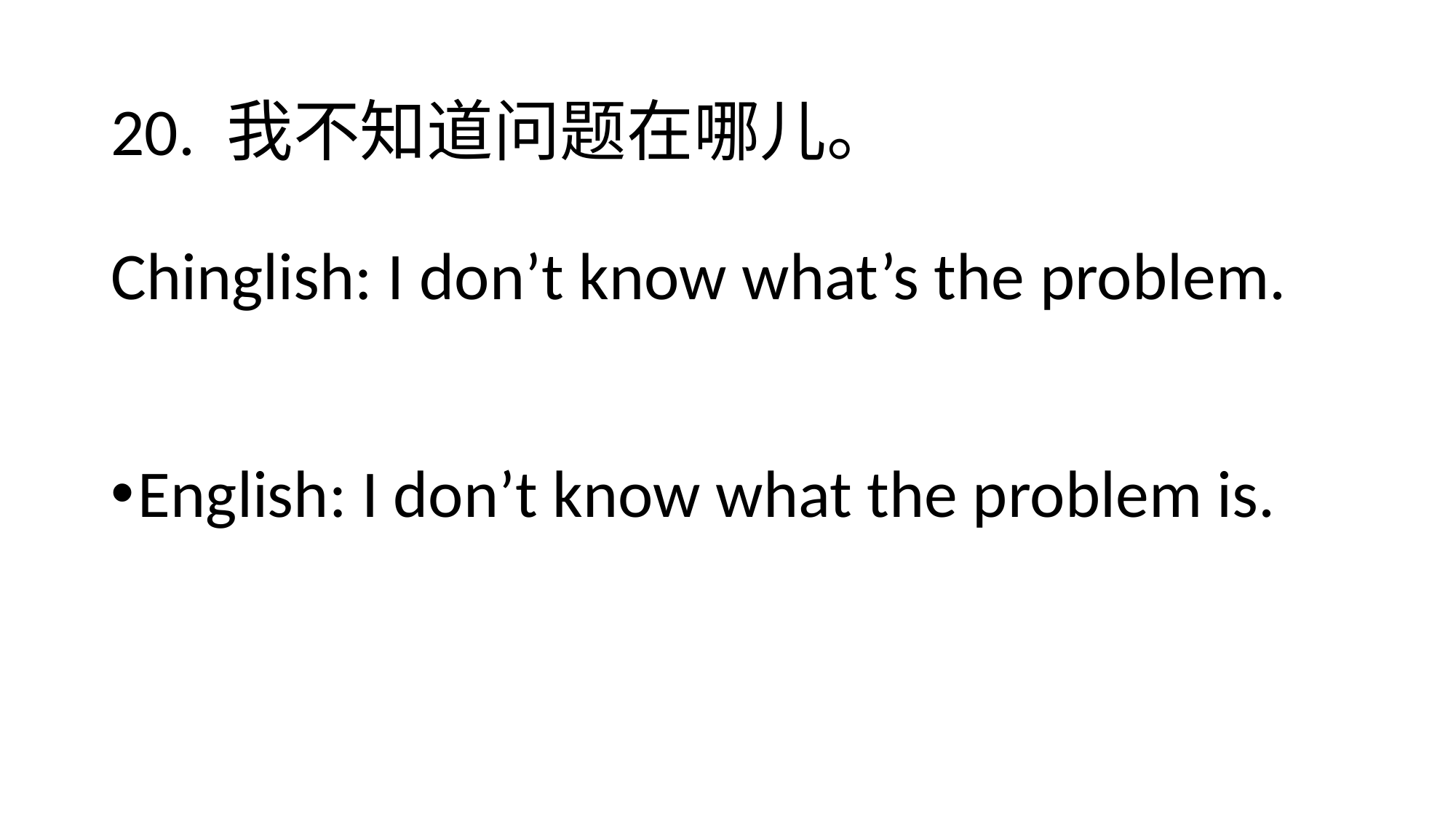

# 20. 我不知道问题在哪儿。 Chinglish: I don’t know what’s the problem.
English: I don’t know what the problem is.